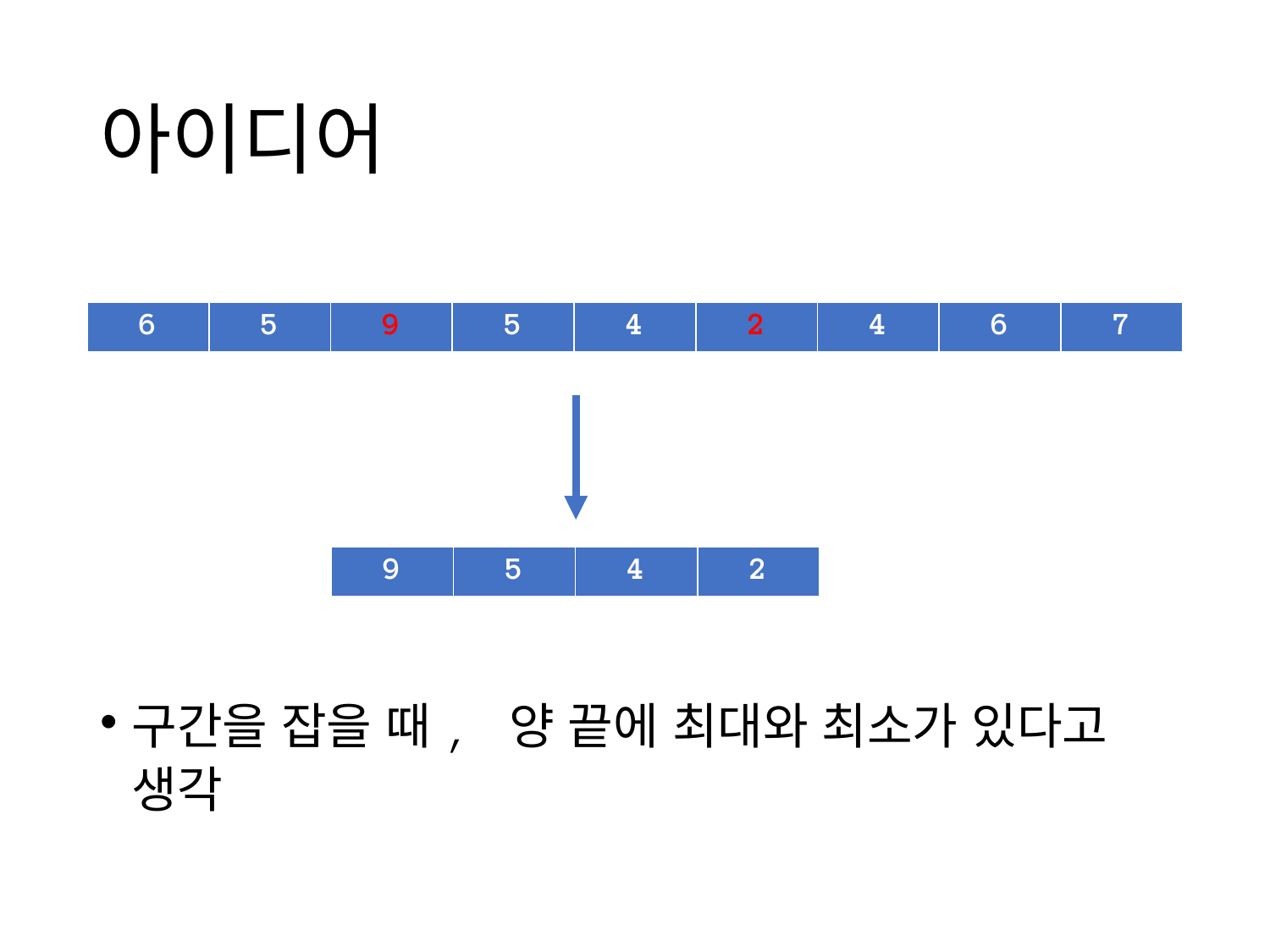

# 아이디어
| 6 | 5 | 9 | 5 | 4 | 2 | 4 | 6 | 7 |
| --- | --- | --- | --- | --- | --- | --- | --- | --- |
| 9 | 5 | 4 | 2 |
| --- | --- | --- | --- |
구간을 잡을 때, 양 끝에 최대와 최소가 있다고 생각